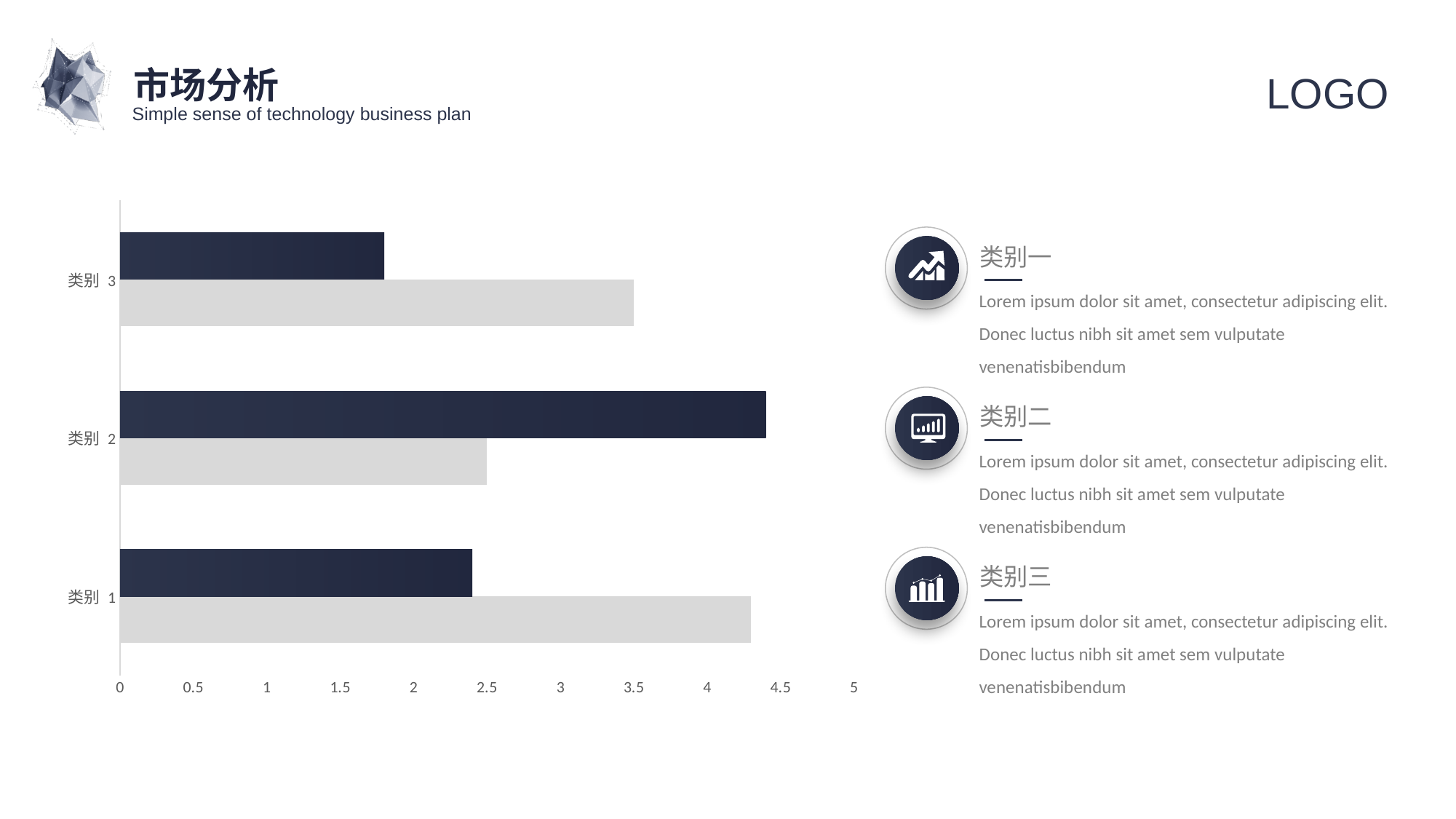

市场分析
Simple sense of technology business plan

### Chart

| Category | 系列 1 | 系列 2 |
|---|---|---|
| 类别 1 | 4.3 | 2.4 |
| 类别 2 | 2.5 | 4.4 |
| 类别 3 | 3.5 | 1.8 |

类别一

Lorem ipsum dolor sit amet, consectetur adipiscing elit. Donec luctus nibh sit amet sem vulputate venenatisbibendum

类别二

Lorem ipsum dolor sit amet, consectetur adipiscing elit. Donec luctus nibh sit amet sem vulputate venenatisbibendum

类别三

Lorem ipsum dolor sit amet, consectetur adipiscing elit. Donec luctus nibh sit amet sem vulputate venenatisbibendum